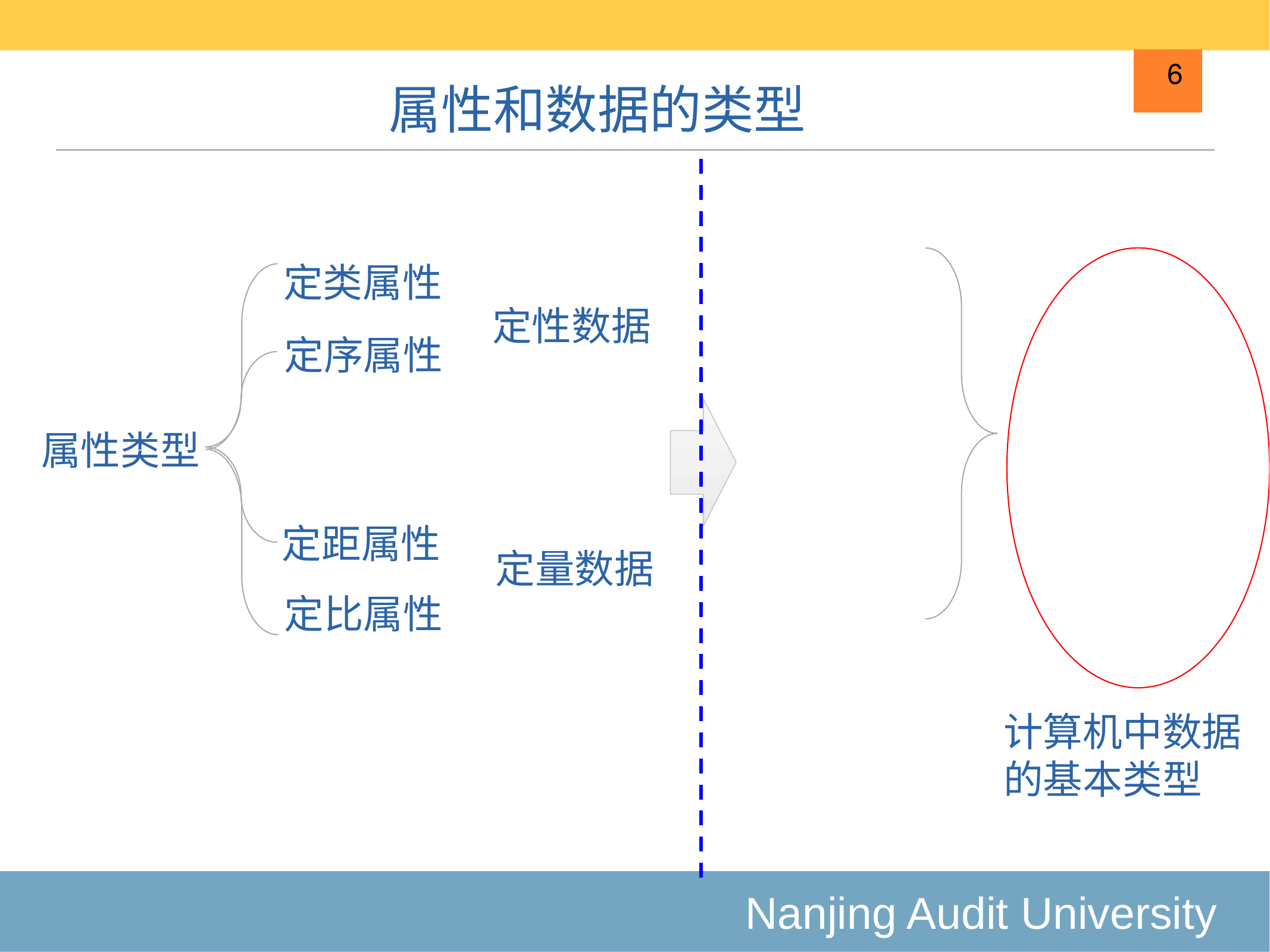

# 属性和数据的类型
6

定类属性

定序属性
属性类型
定距属性
定比属性
比较判断
排序操作
数值运算

字符型数据
定性数据
定量数据
逻辑型数据
数值型数据
计算机中数据的基本类型